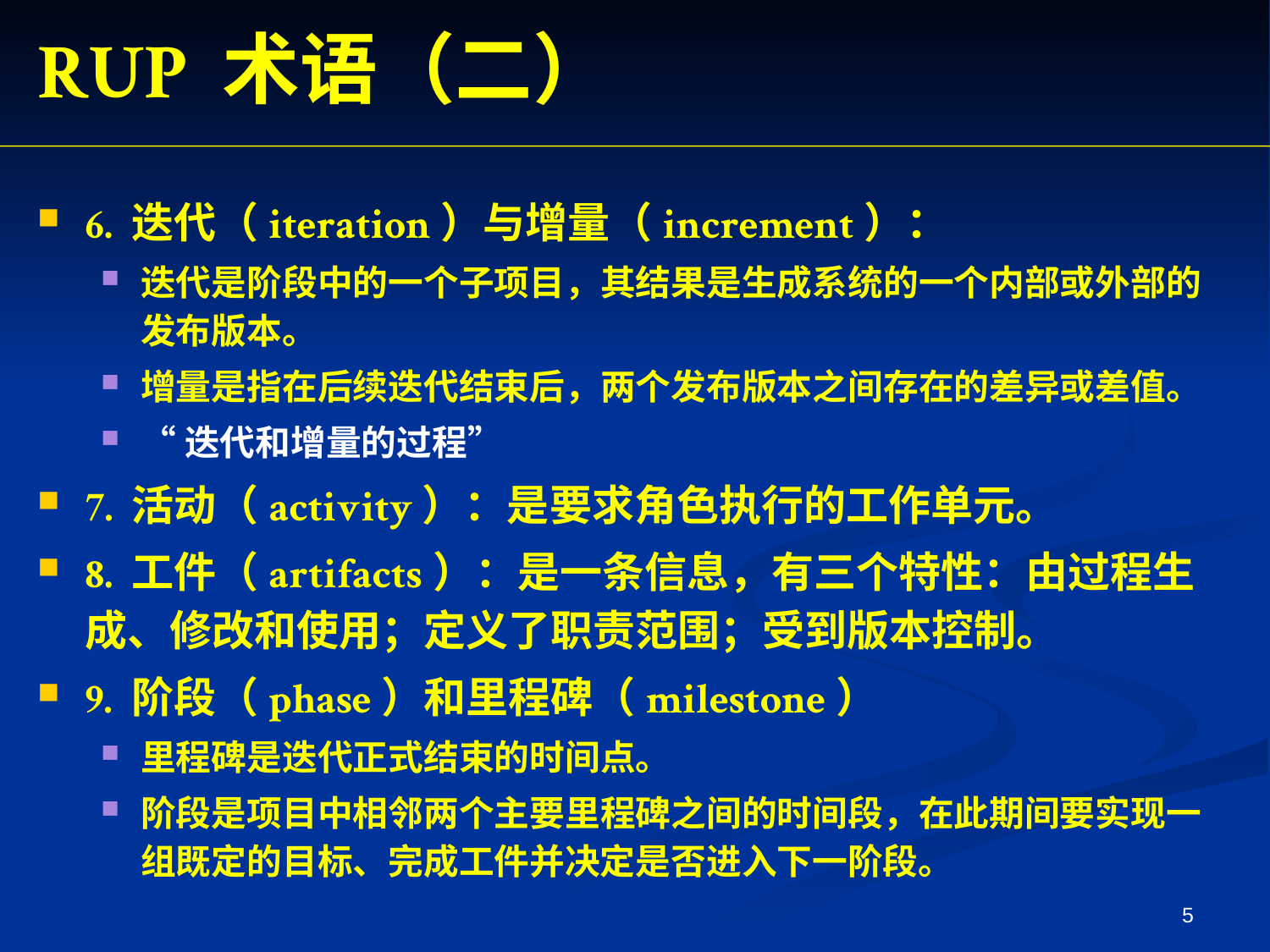

RUP 术语（二）

6. 迭代（iteration）与增量（increment）：
迭代是阶段中的一个子项目，其结果是生成系统的一个内部或外部的发布版本。
增量是指在后续迭代结束后，两个发布版本之间存在的差异或差值。
“迭代和增量的过程”
7. 活动（activity）：是要求角色执行的工作单元。
8. 工件（artifacts）：是一条信息，有三个特性：由过程生成、修改和使用；定义了职责范围；受到版本控制。
9. 阶段（phase）和里程碑（milestone）
里程碑是迭代正式结束的时间点。
阶段是项目中相邻两个主要里程碑之间的时间段，在此期间要实现一组既定的目标、完成工件并决定是否进入下一阶段。
5